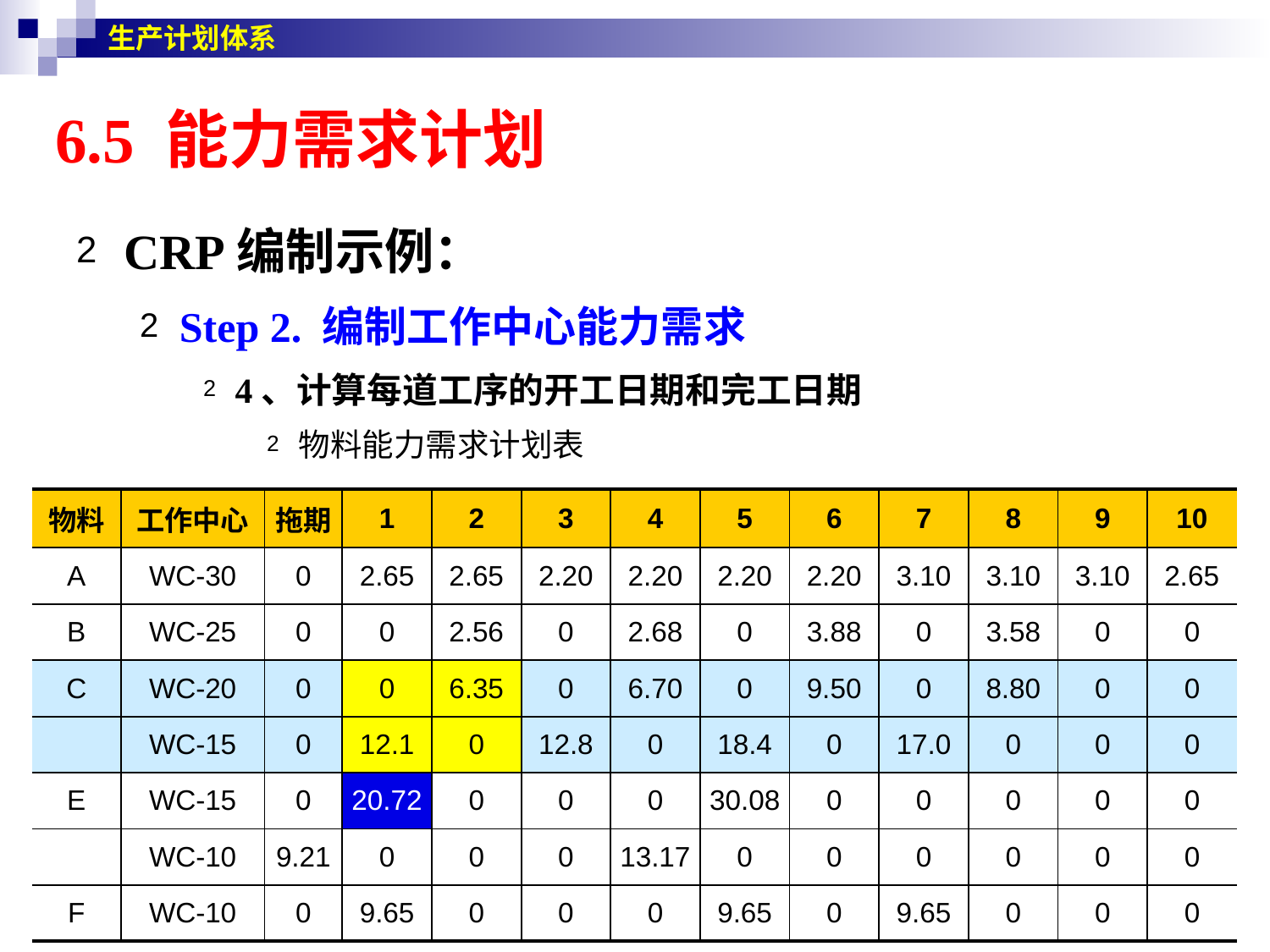

生产计划体系
# 6.5 能力需求计划
CRP编制示例：
Step 2. 编制工作中心能力需求
4、计算每道工序的开工日期和完工日期
物料能力需求计划表
| 物料 | 工作中心 | 拖期 | 1 | 2 | 3 | 4 | 5 | 6 | 7 | 8 | 9 | 10 |
| --- | --- | --- | --- | --- | --- | --- | --- | --- | --- | --- | --- | --- |
| A | WC-30 | 0 | 2.65 | 2.65 | 2.20 | 2.20 | 2.20 | 2.20 | 3.10 | 3.10 | 3.10 | 2.65 |
| B | WC-25 | 0 | 0 | 2.56 | 0 | 2.68 | 0 | 3.88 | 0 | 3.58 | 0 | 0 |
| C | WC-20 | 0 | 0 | 6.35 | 0 | 6.70 | 0 | 9.50 | 0 | 8.80 | 0 | 0 |
|  | WC-15 | 0 | 12.1 | 0 | 12.8 | 0 | 18.4 | 0 | 17.0 | 0 | 0 | 0 |
| E | WC-15 | 0 | 20.72 | 0 | 0 | 0 | 30.08 | 0 | 0 | 0 | 0 | 0 |
|  | WC-10 | 9.21 | 0 | 0 | 0 | 13.17 | 0 | 0 | 0 | 0 | 0 | 0 |
| F | WC-10 | 0 | 9.65 | 0 | 0 | 0 | 9.65 | 0 | 9.65 | 0 | 0 | 0 |